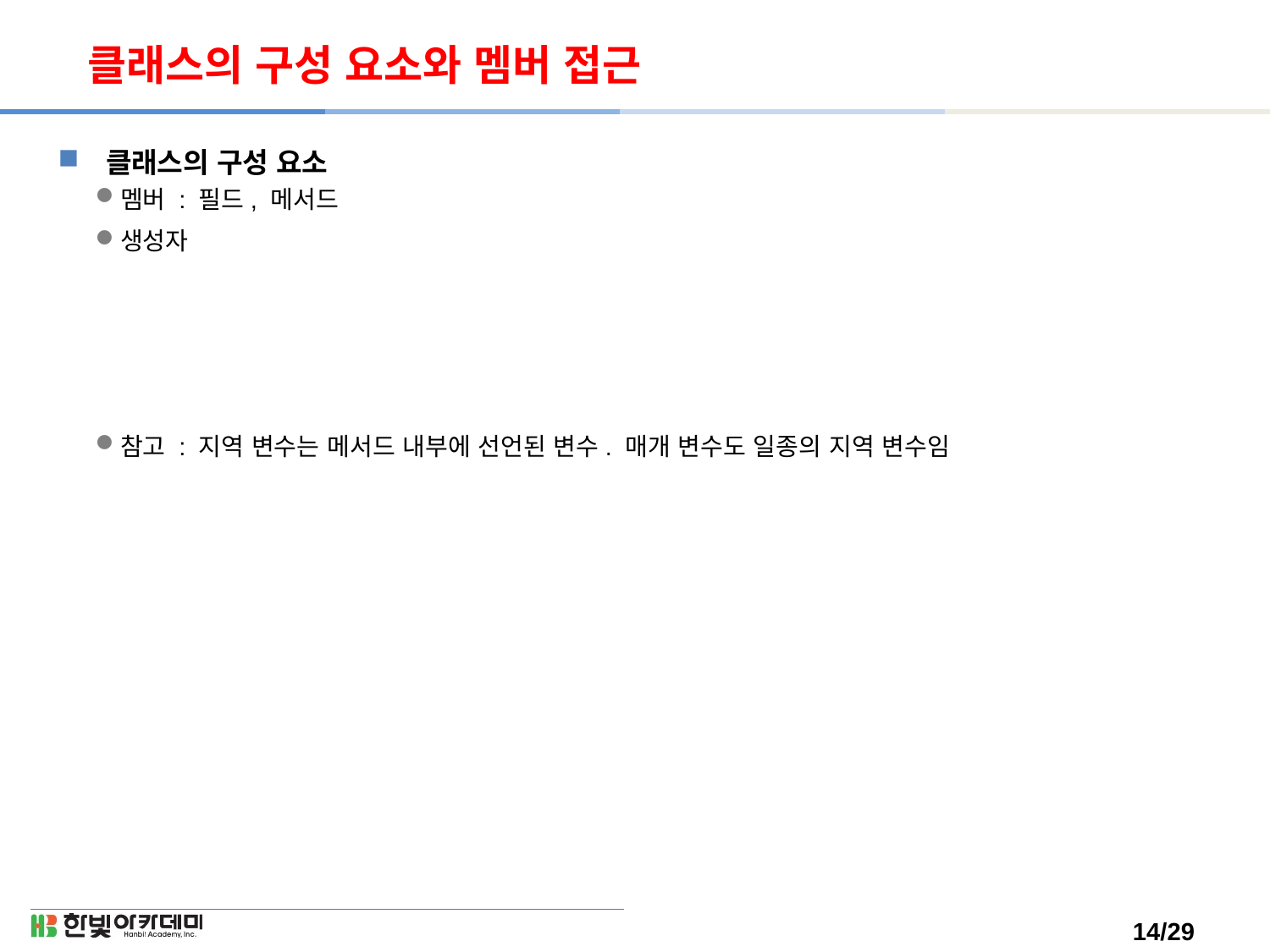

# 클래스의 구성 요소와 멤버 접근
클래스의 구성 요소
멤버 : 필드, 메서드
생성자

참고 : 지역 변수는 메서드 내부에 선언된 변수. 매개 변수도 일종의 지역 변수임